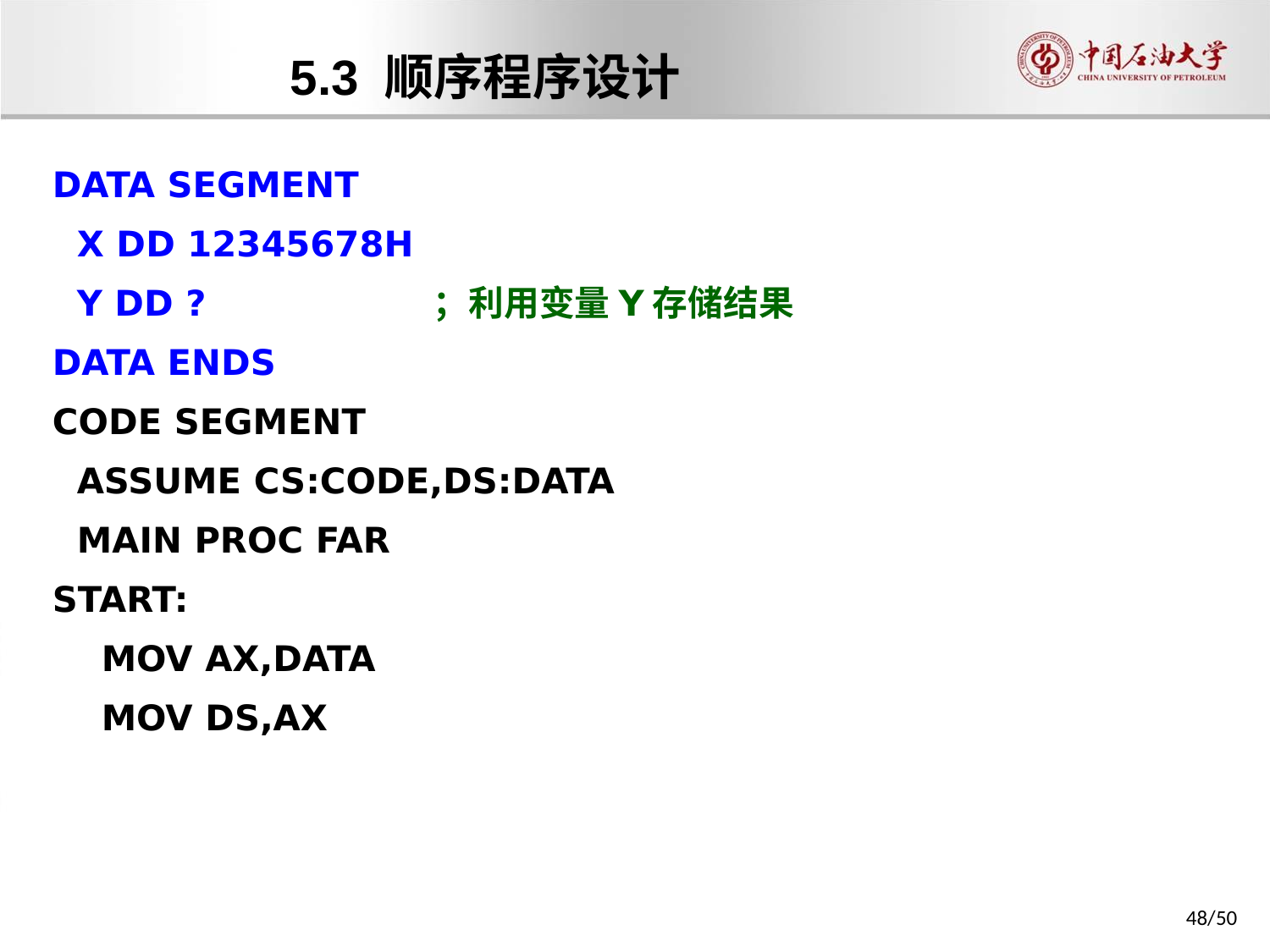

5.3 顺序程序设计
DATA SEGMENT
  X DD 12345678H
  Y DD ?		；利用变量Y存储结果
DATA ENDS
CODE SEGMENT
  ASSUME CS:CODE,DS:DATA
  MAIN PROC FAR
START:
    MOV AX,DATA
    MOV DS,AX

48/50